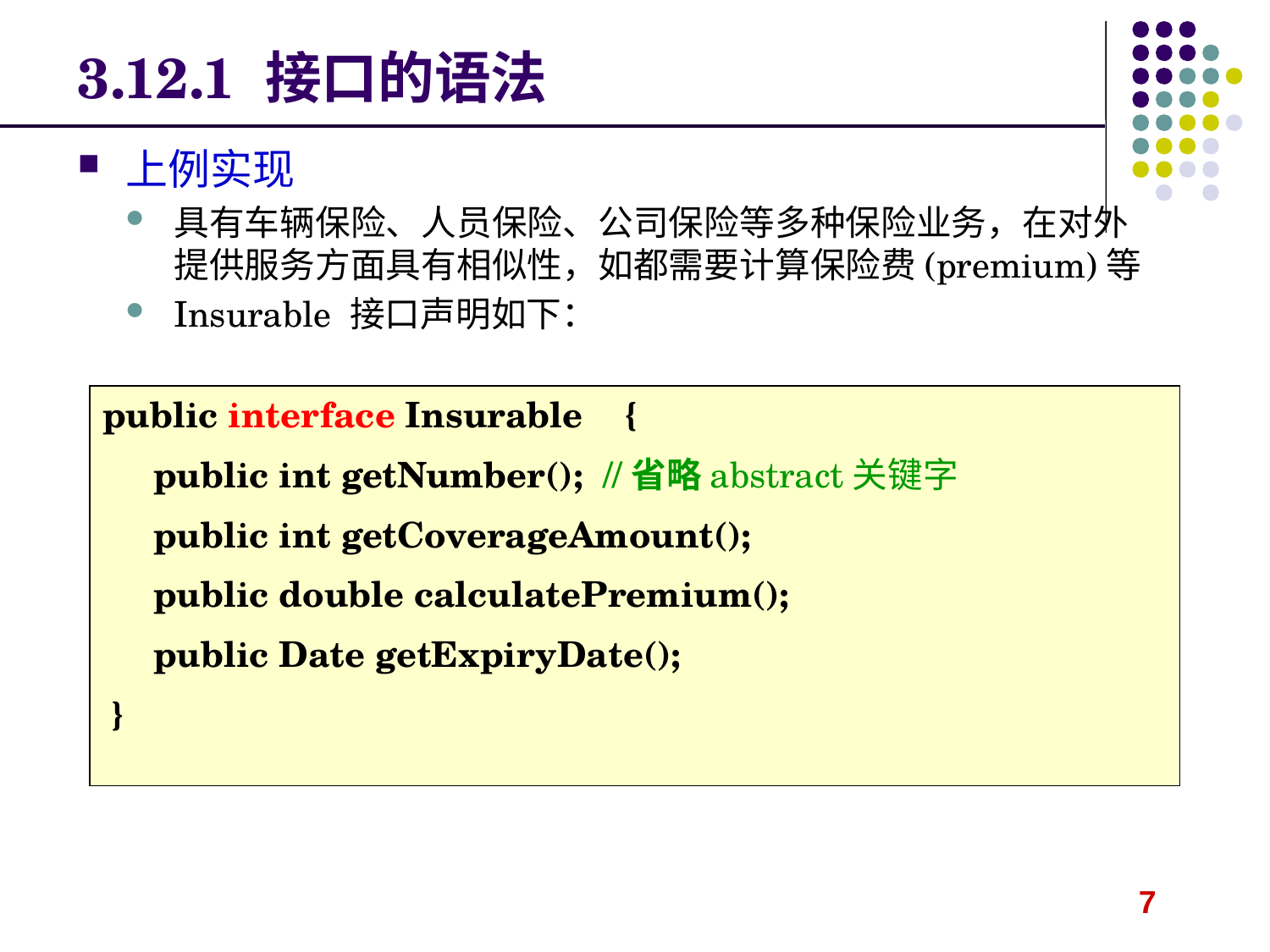

# 3.12.1 接口的语法
上例实现
具有车辆保险、人员保险、公司保险等多种保险业务，在对外提供服务方面具有相似性，如都需要计算保险费(premium)等
Insurable 接口声明如下：
public interface Insurable    {
     public int getNumber();  //省略abstract关键字
     public int getCoverageAmount();
     public double calculatePremium();
     public Date getExpiryDate();
 }